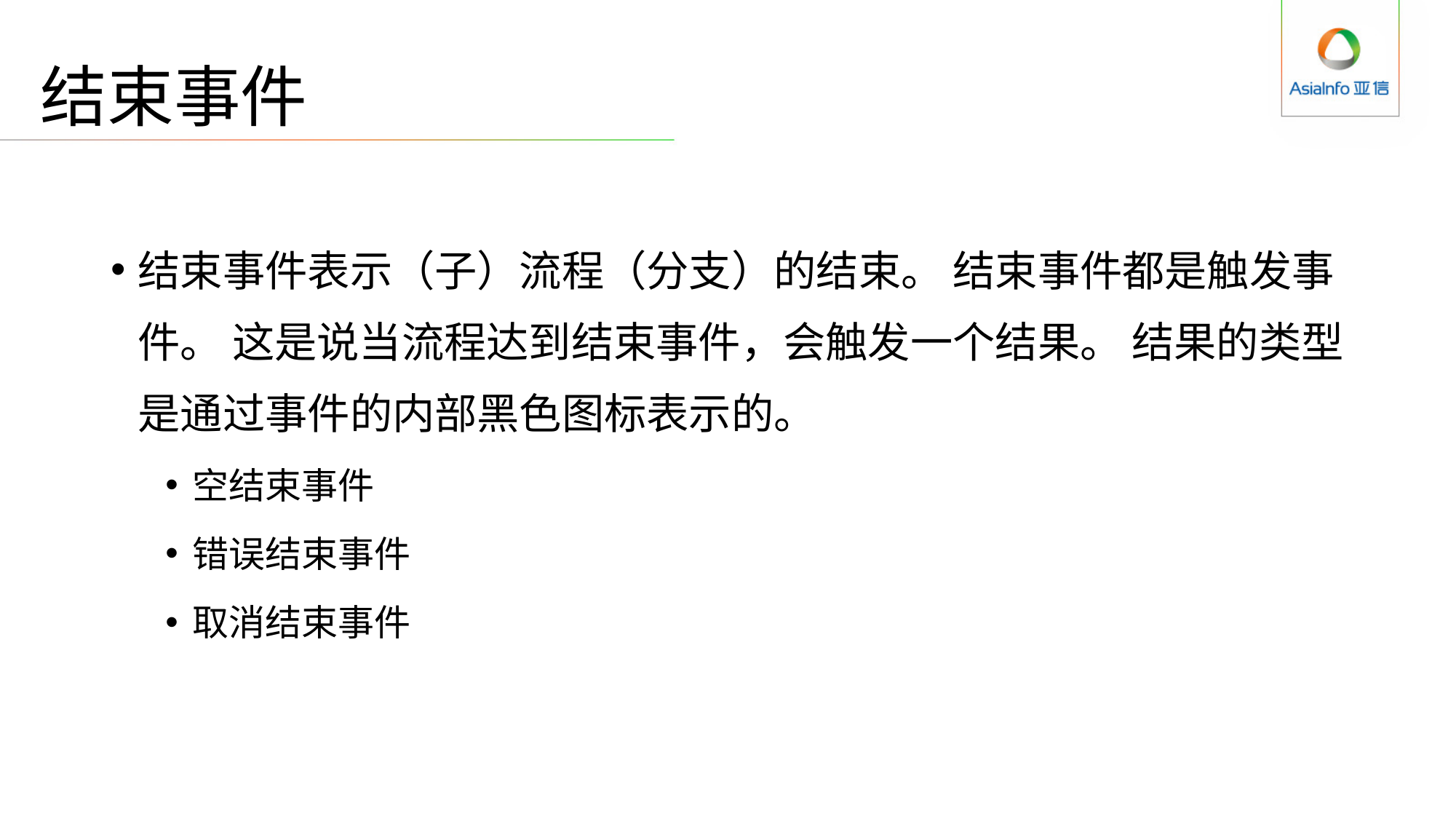

# 结束事件
结束事件表示（子）流程（分支）的结束。 结束事件都是触发事件。 这是说当流程达到结束事件，会触发一个结果。 结果的类型是通过事件的内部黑色图标表示的。
空结束事件
错误结束事件
取消结束事件